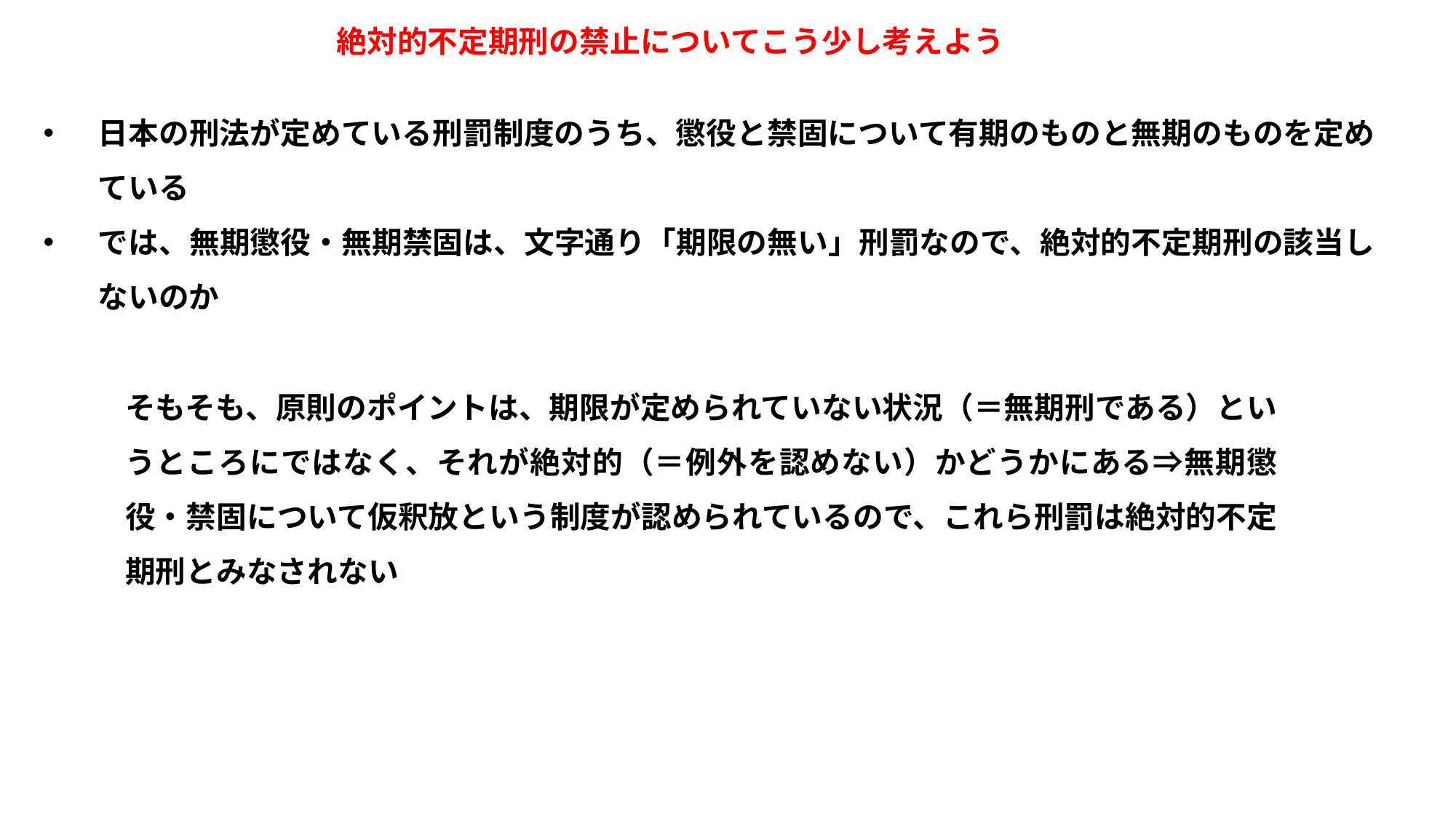

絶対的不定期刑の禁止についてこう少し考えよう
日本の刑法が定めている刑罰制度のうち、懲役と禁固について有期のものと無期のものを定めている
では、無期懲役・無期禁固は、文字通り「期限の無い」刑罰なので、絶対的不定期刑の該当しないのか
そもそも、原則のポイントは、期限が定められていない状況（＝無期刑である）というところにではなく、それが絶対的（＝例外を認めない）かどうかにある⇒無期懲役・禁固について仮釈放という制度が認められているので、これら刑罰は絶対的不定期刑とみなされない